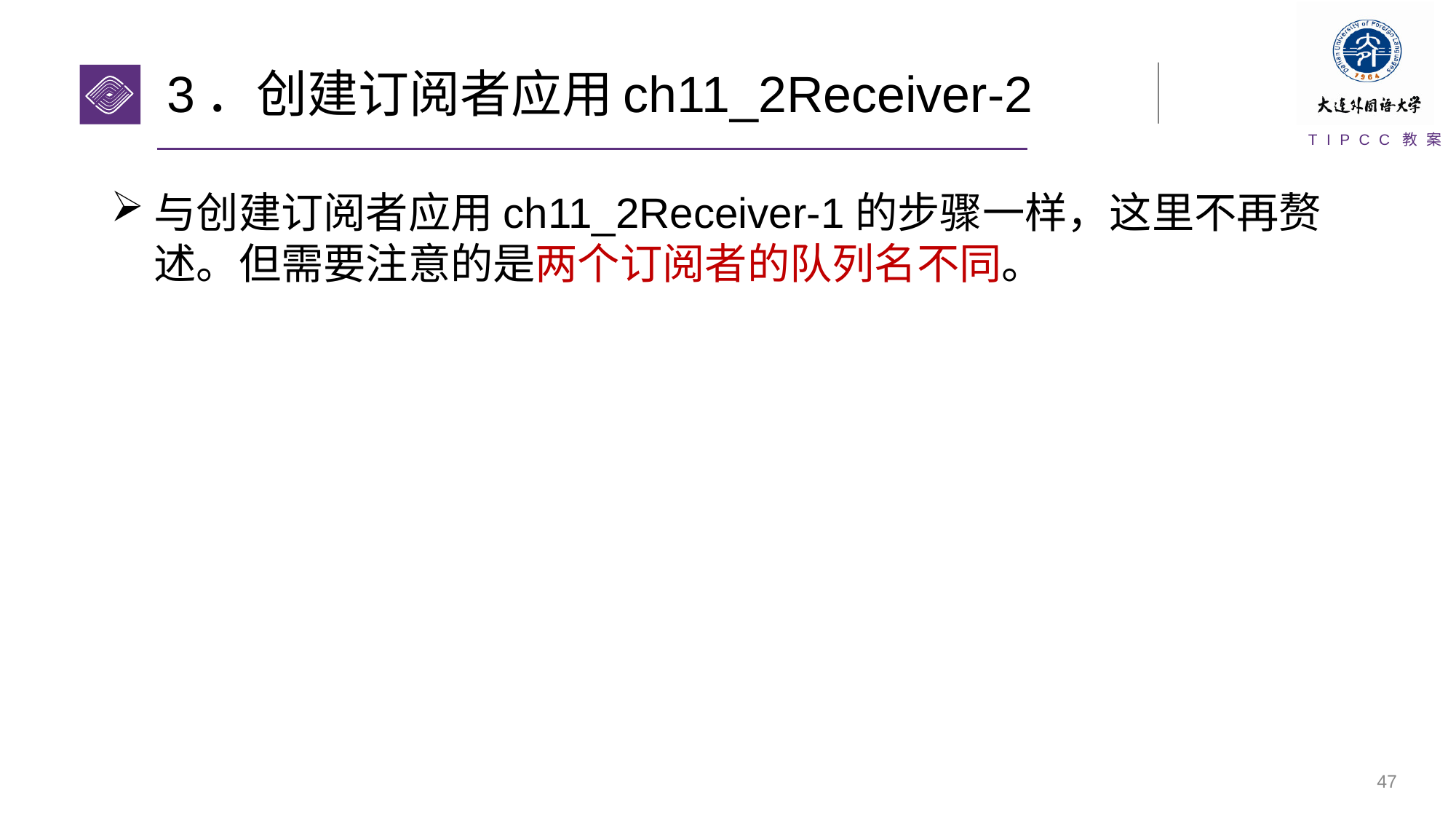

# 3．创建订阅者应用ch11_2Receiver-2
与创建订阅者应用ch11_2Receiver-1的步骤一样，这里不再赘述。但需要注意的是两个订阅者的队列名不同。
47